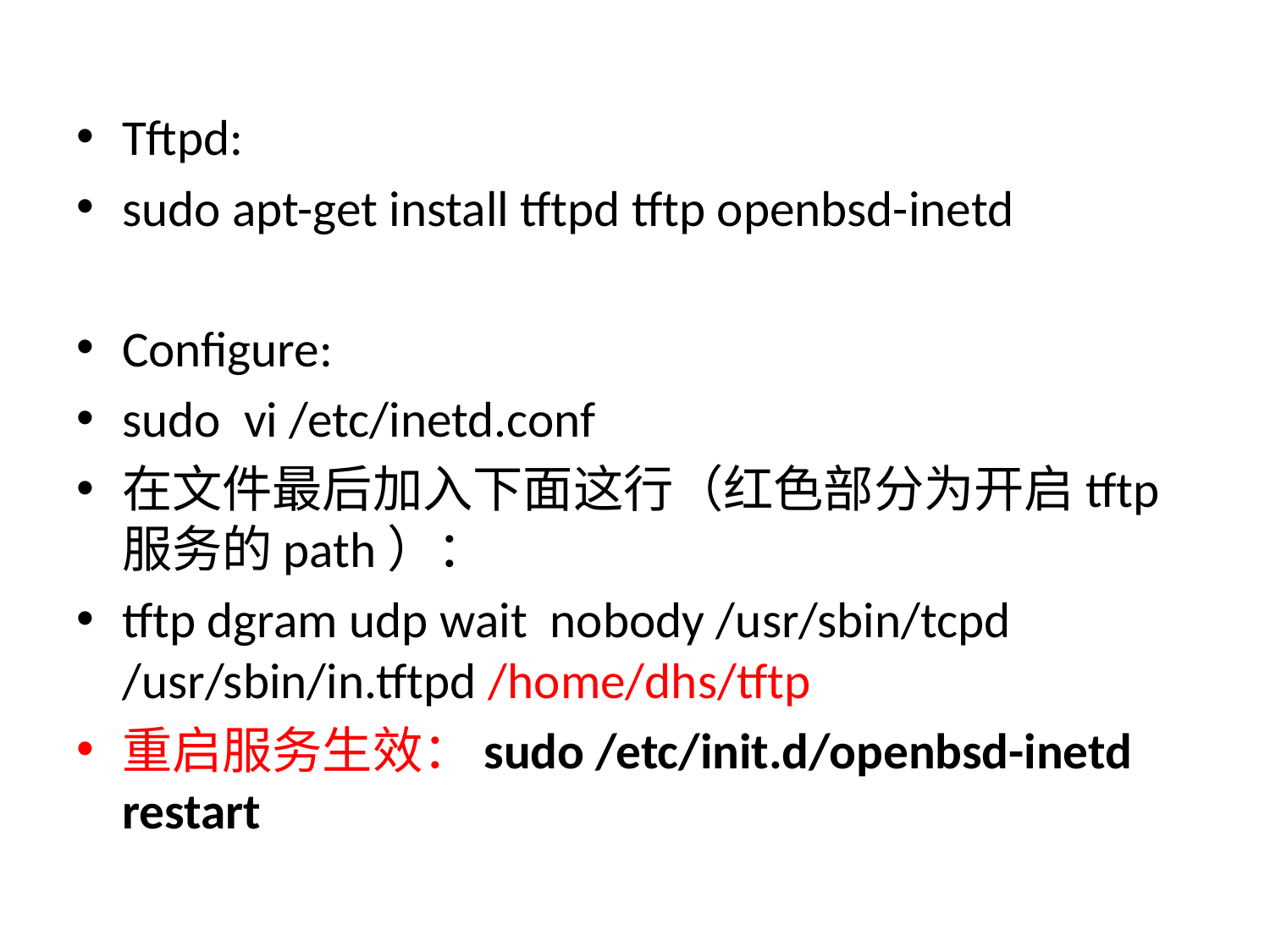

Tftpd:
sudo apt-get install tftpd tftp openbsd-inetd

Configure:
sudo  vi /etc/inetd.conf
在文件最后加入下面这行（红色部分为开启tftp服务的path）：
tftp dgram udp wait  nobody /usr/sbin/tcpd /usr/sbin/in.tftpd /home/dhs/tftp
重启服务生效：sudo /etc/init.d/openbsd-inetd restart